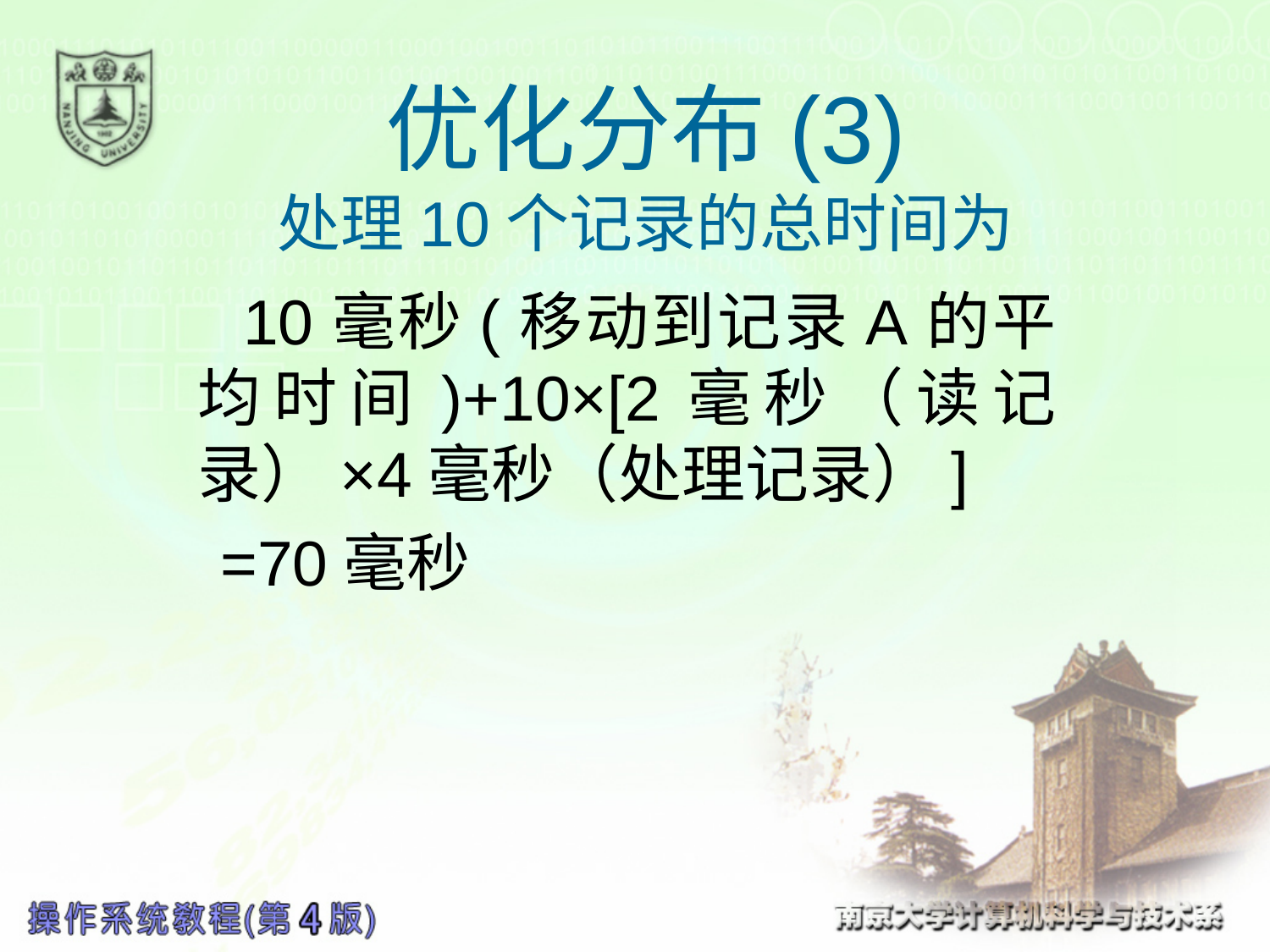

# 优化分布(3) 处理10个记录的总时间为
     10毫秒(移动到记录A的平均时间)+10×[2毫秒（读记录）×4毫秒（处理记录）]
    =70毫秒